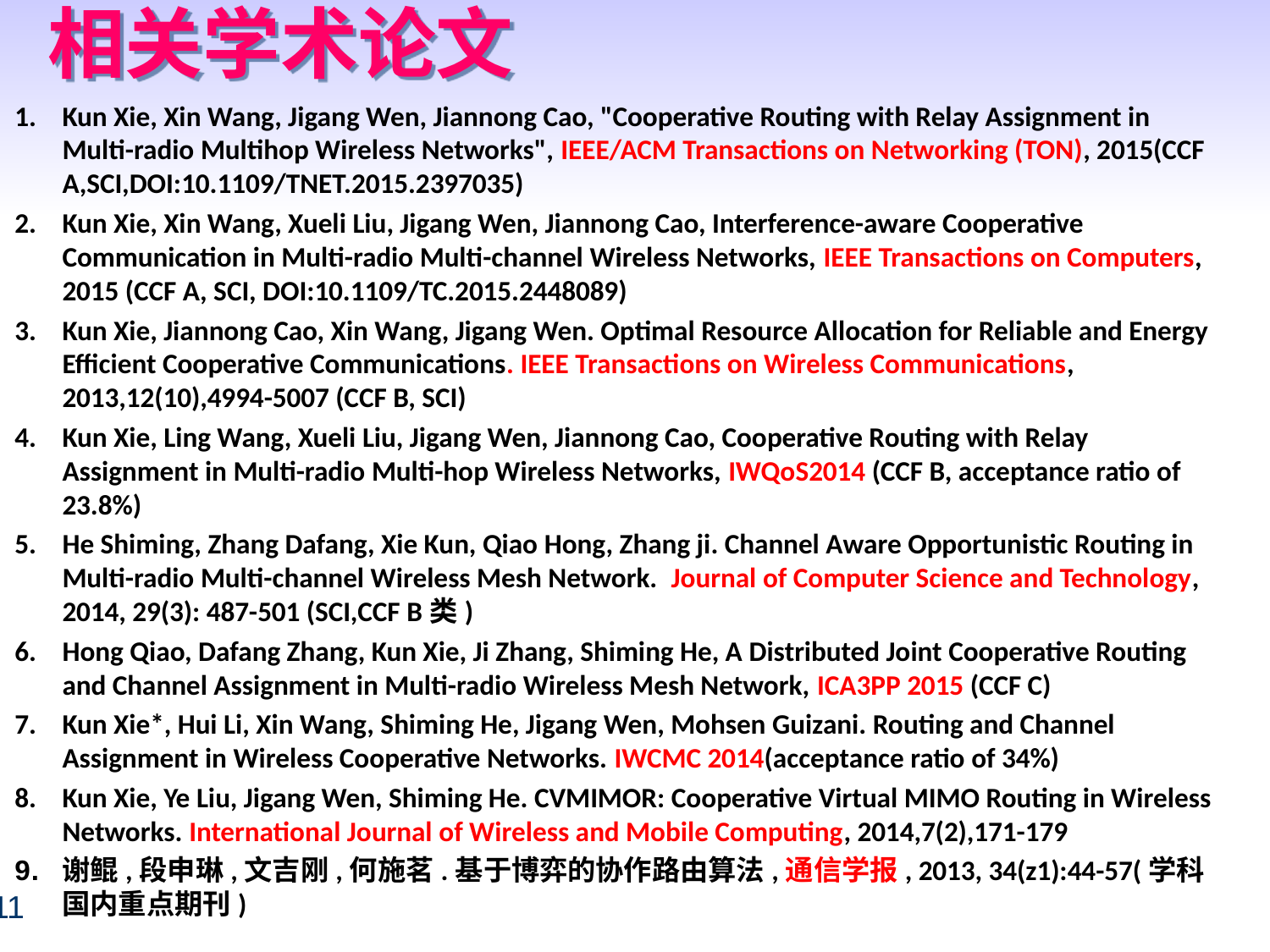

# 相关学术论文
Kun Xie, Xin Wang, Jigang Wen, Jiannong Cao, "Cooperative Routing with Relay Assignment in Multi-radio Multihop Wireless Networks", IEEE/ACM Transactions on Networking (TON), 2015(CCF A,SCI,DOI:10.1109/TNET.2015.2397035)
Kun Xie, Xin Wang, Xueli Liu, Jigang Wen, Jiannong Cao, Interference-aware Cooperative Communication in Multi-radio Multi-channel Wireless Networks, IEEE Transactions on Computers, 2015 (CCF A, SCI, DOI:10.1109/TC.2015.2448089)
Kun Xie, Jiannong Cao, Xin Wang, Jigang Wen. Optimal Resource Allocation for Reliable and Energy Efficient Cooperative Communications. IEEE Transactions on Wireless Communications, 2013,12(10),4994-5007 (CCF B, SCI)
Kun Xie, Ling Wang, Xueli Liu, Jigang Wen, Jiannong Cao, Cooperative Routing with Relay Assignment in Multi-radio Multi-hop Wireless Networks, IWQoS2014 (CCF B, acceptance ratio of 23.8%)
He Shiming, Zhang Dafang, Xie Kun, Qiao Hong, Zhang ji. Channel Aware Opportunistic Routing in Multi-radio Multi-channel Wireless Mesh Network.  Journal of Computer Science and Technology, 2014, 29(3): 487-501 (SCI,CCF B类)
Hong Qiao, Dafang Zhang, Kun Xie, Ji Zhang, Shiming He, A Distributed Joint Cooperative Routing and Channel Assignment in Multi-radio Wireless Mesh Network, ICA3PP 2015 (CCF C)
Kun Xie*, Hui Li, Xin Wang, Shiming He, Jigang Wen, Mohsen Guizani. Routing and Channel Assignment in Wireless Cooperative Networks. IWCMC 2014(acceptance ratio of 34%)
Kun Xie, Ye Liu, Jigang Wen, Shiming He. CVMIMOR: Cooperative Virtual MIMO Routing in Wireless Networks. International Journal of Wireless and Mobile Computing, 2014,7(2),171-179
谢鲲,段申琳,文吉刚,何施茗.基于博弈的协作路由算法,通信学报, 2013, 34(z1):44-57(学科国内重点期刊)